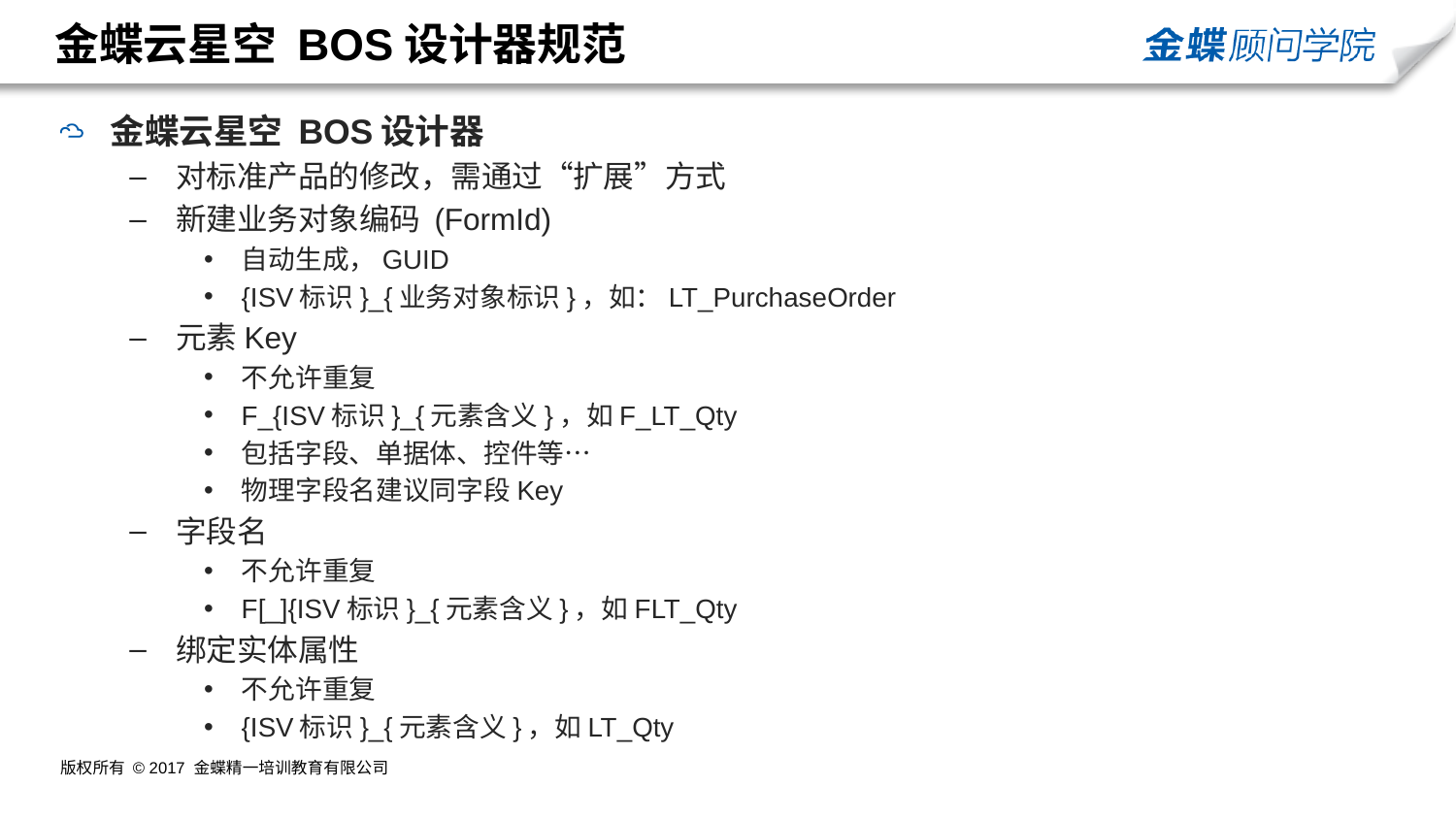

# 金蝶云星空 BOS设计器规范
金蝶云星空 BOS设计器
对标准产品的修改，需通过“扩展”方式
新建业务对象编码 (FormId)
自动生成，GUID
{ISV标识}_{业务对象标识}，如：LT_PurchaseOrder
元素Key
不允许重复
F_{ISV标识}_{元素含义}，如F_LT_Qty
包括字段、单据体、控件等…
物理字段名建议同字段Key
字段名
不允许重复
F[_]{ISV标识}_{元素含义}，如FLT_Qty
绑定实体属性
不允许重复
{ISV标识}_{元素含义}，如LT_Qty